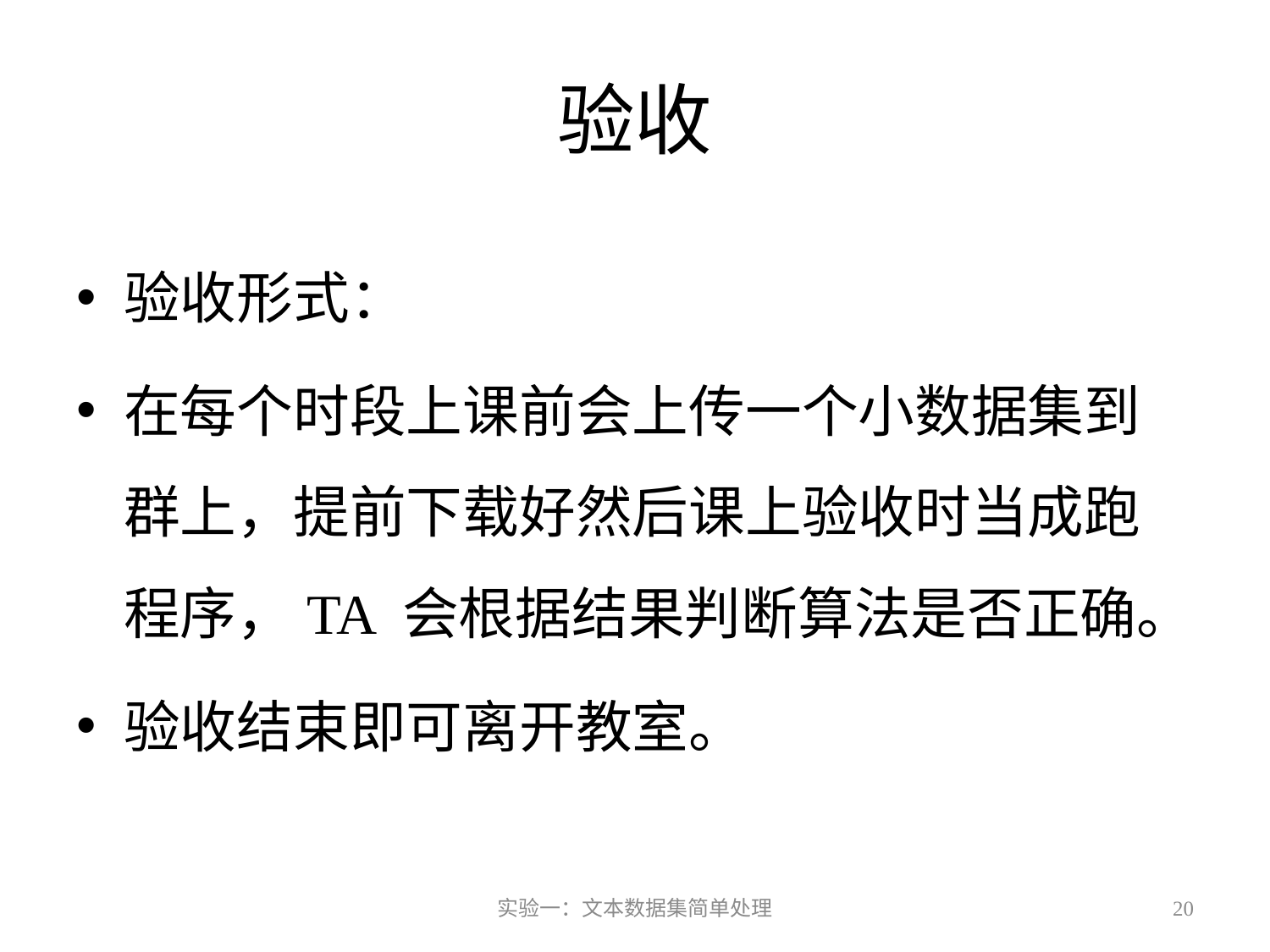

# 验收
验收形式：
在每个时段上课前会上传一个小数据集到群上，提前下载好然后课上验收时当成跑程序，TA 会根据结果判断算法是否正确。
验收结束即可离开教室。
实验一：文本数据集简单处理
20